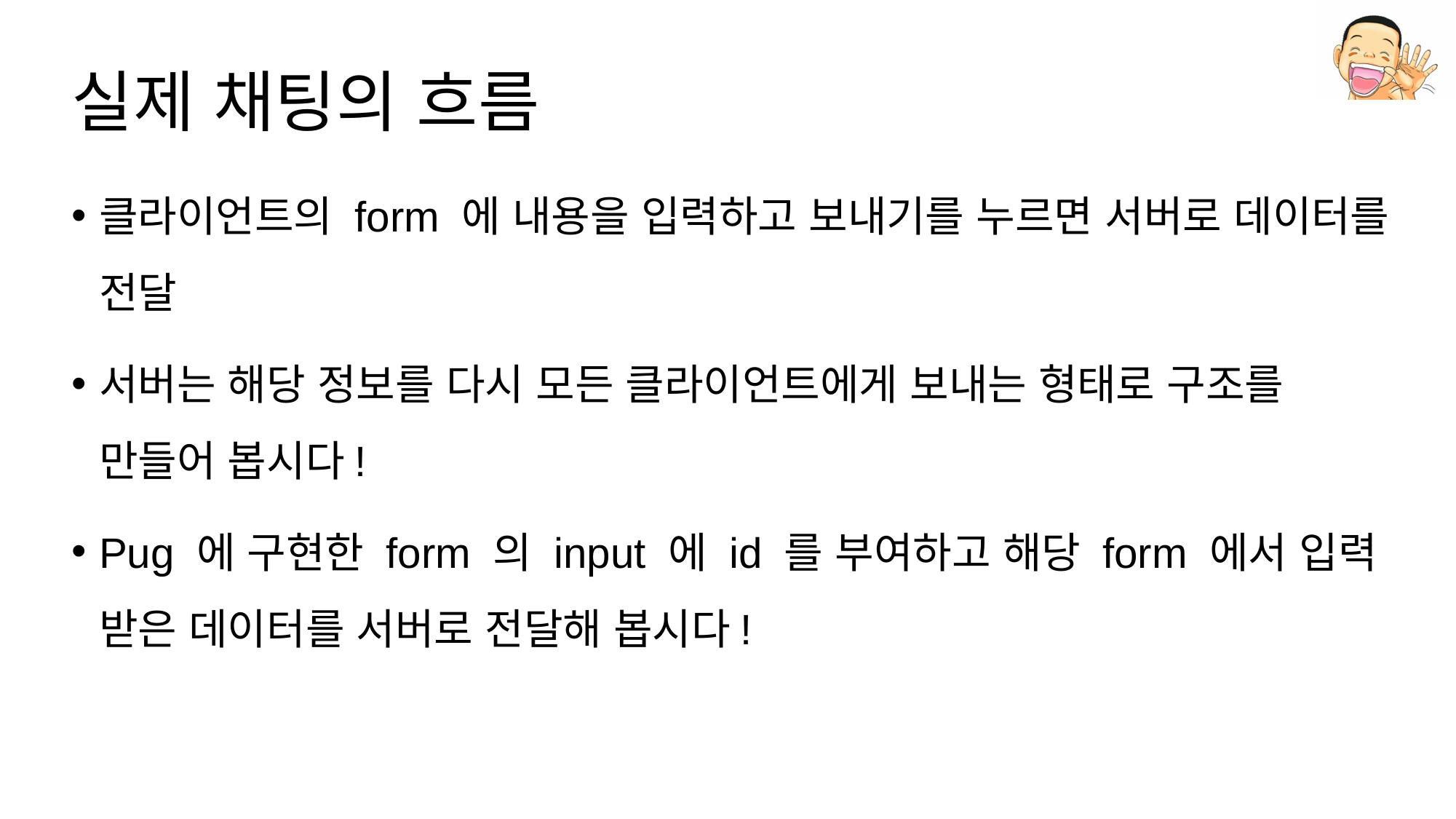

# 실제 채팅의 흐름
클라이언트의 form 에 내용을 입력하고 보내기를 누르면 서버로 데이터를 전달
서버는 해당 정보를 다시 모든 클라이언트에게 보내는 형태로 구조를 만들어 봅시다!
Pug 에 구현한 form 의 input 에 id 를 부여하고 해당 form 에서 입력 받은 데이터를 서버로 전달해 봅시다!